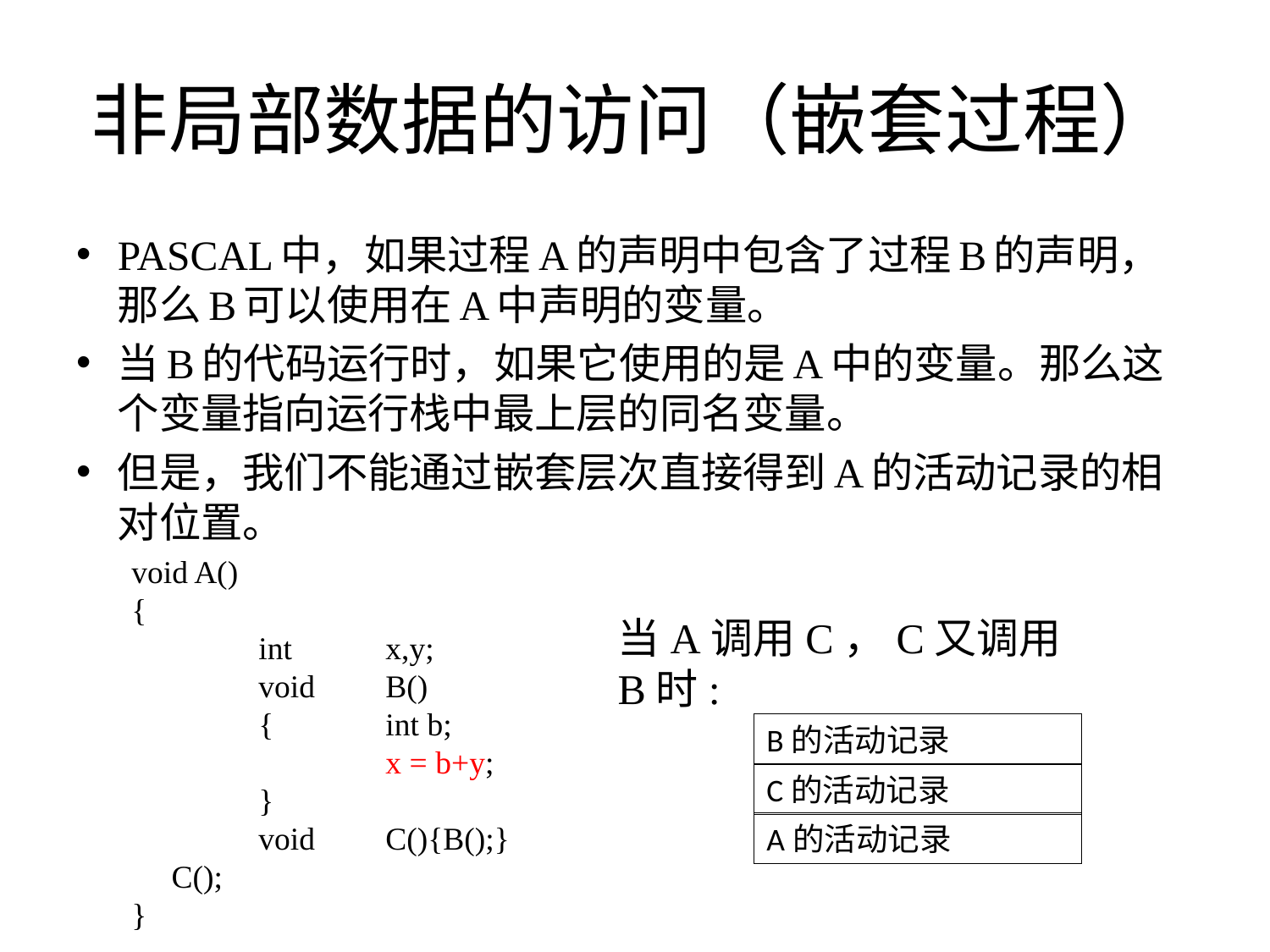

# 非局部数据的访问（嵌套过程）
PASCAL中，如果过程A的声明中包含了过程B的声明，那么B可以使用在A中声明的变量。
当B的代码运行时，如果它使用的是A中的变量。那么这个变量指向运行栈中最上层的同名变量。
但是，我们不能通过嵌套层次直接得到A的活动记录的相对位置。
void A()
{
	int	x,y;
	void	B()
	{	int b;
		x = b+y;
	}
	void	C(){B();}
     C();
}
当A调用C，C又调用B时:
B的活动记录
C的活动记录
A的活动记录